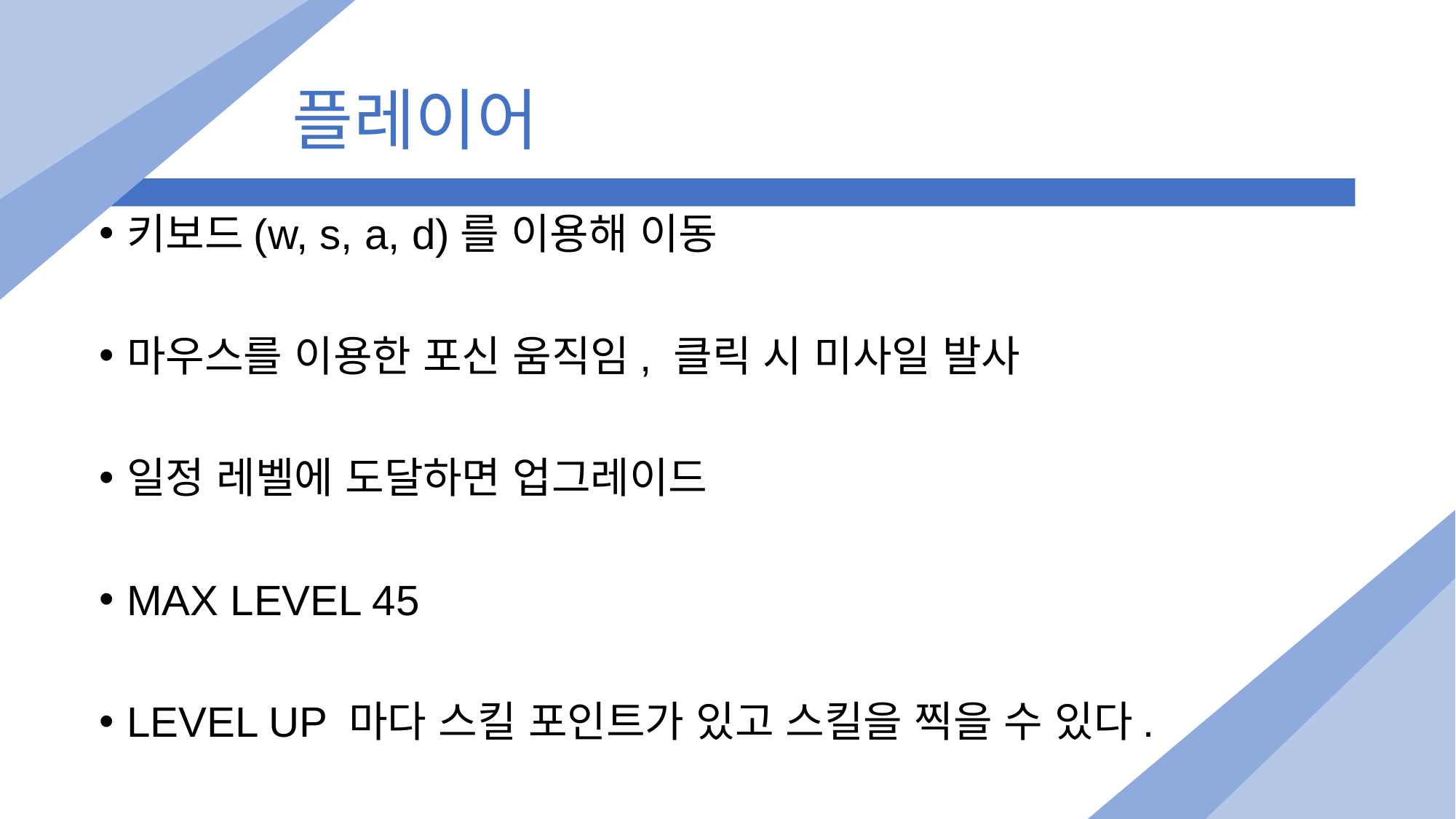

# 플레이어

키보드(w, s, a, d)를 이용해 이동

마우스를 이용한 포신 움직임, 클릭 시 미사일 발사

일정 레벨에 도달하면 업그레이드

MAX LEVEL 45

LEVEL UP 마다 스킬 포인트가 있고 스킬을 찍을 수 있다.